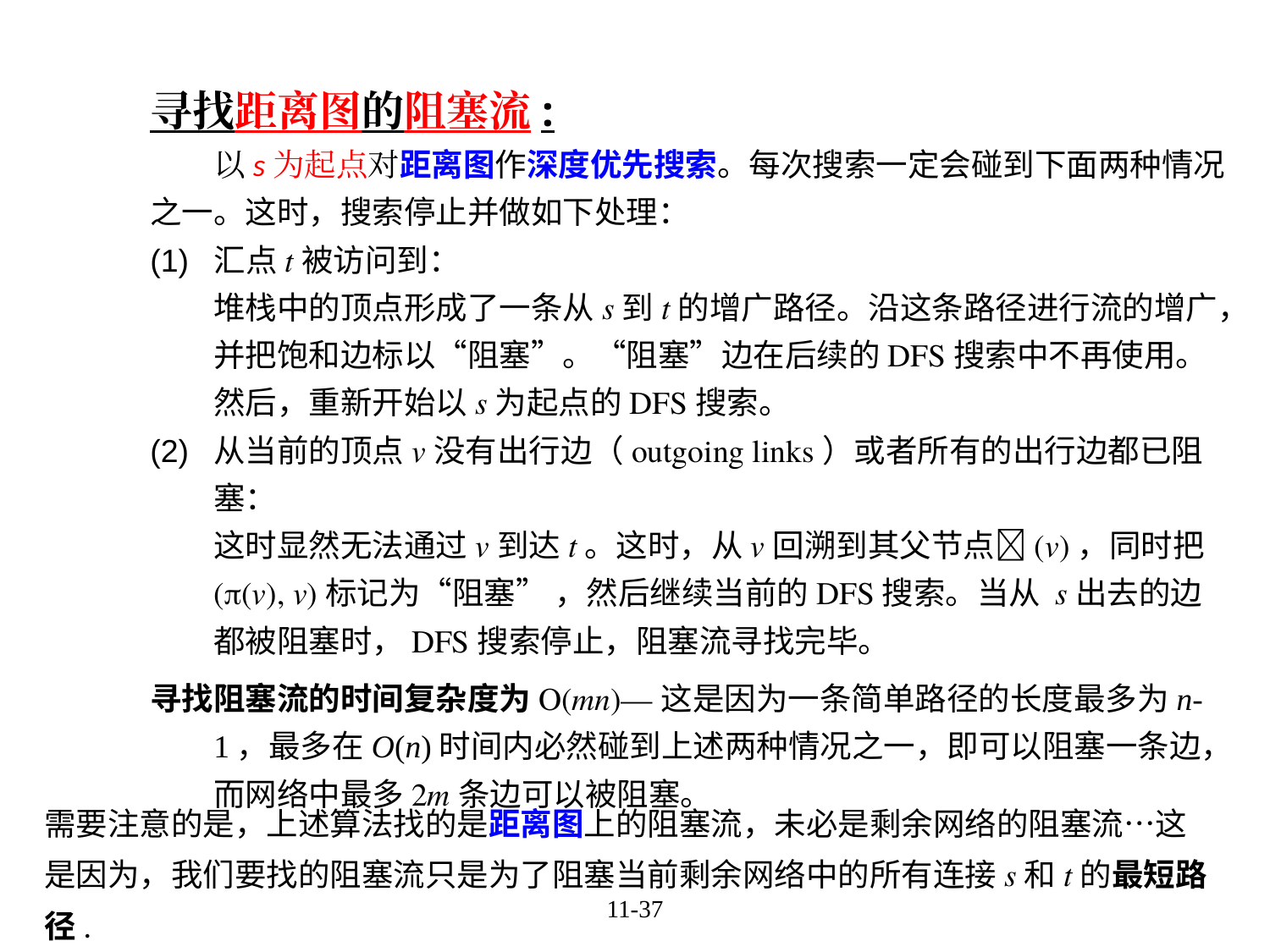

寻找距离图的阻塞流:
以s为起点对距离图作深度优先搜索。每次搜索一定会碰到下面两种情况之一。这时，搜索停止并做如下处理：
汇点t被访问到：
堆栈中的顶点形成了一条从s到t的增广路径。沿这条路径进行流的增广，并把饱和边标以“阻塞”。“阻塞”边在后续的DFS搜索中不再使用。然后，重新开始以s为起点的DFS搜索。
从当前的顶点v没有出行边（outgoing links）或者所有的出行边都已阻塞：
这时显然无法通过v到达t。这时，从v回溯到其父节点π(v)，同时把 (π(v), v)标记为“阻塞” ，然后继续当前的DFS搜索。当从 s出去的边都被阻塞时，DFS搜索停止，阻塞流寻找完毕。
寻找阻塞流的时间复杂度为O(mn)—这是因为一条简单路径的长度最多为n-1，最多在O(n)时间内必然碰到上述两种情况之一，即可以阻塞一条边，而网络中最多2m条边可以被阻塞。

需要注意的是，上述算法找的是距离图上的阻塞流，未必是剩余网络的阻塞流…这是因为，我们要找的阻塞流只是为了阻塞当前剩余网络中的所有连接s和t的最短路径.
11-37